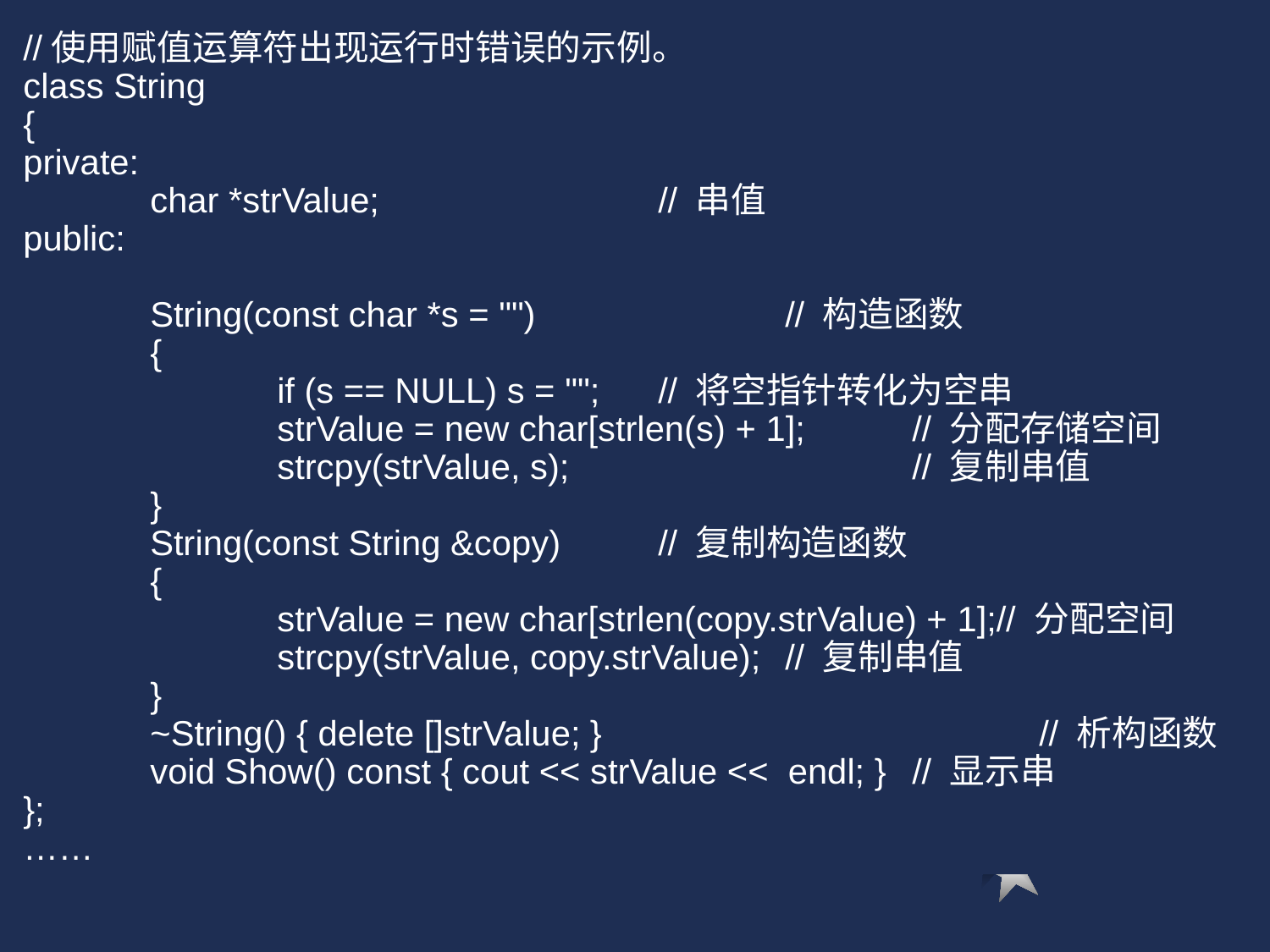

//使用赋值运算符出现运行时错误的示例。
class String
{
private:
	char *strValue;			// 串值
public:

	String(const char *s = "")		// 构造函数
	{
		if (s == NULL) s = "";	// 将空指针转化为空串
		strValue = new char[strlen(s) + 1];	// 分配存储空间
		strcpy(strValue, s);			// 复制串值
	}
	String(const String &copy)	// 复制构造函数
	{
		strValue = new char[strlen(copy.strValue) + 1];// 分配空间
		strcpy(strValue, copy.strValue);	// 复制串值
	}
	~String() { delete []strValue; }				// 析构函数
	void Show() const { cout << strValue <<  endl; }	// 显示串
};
……